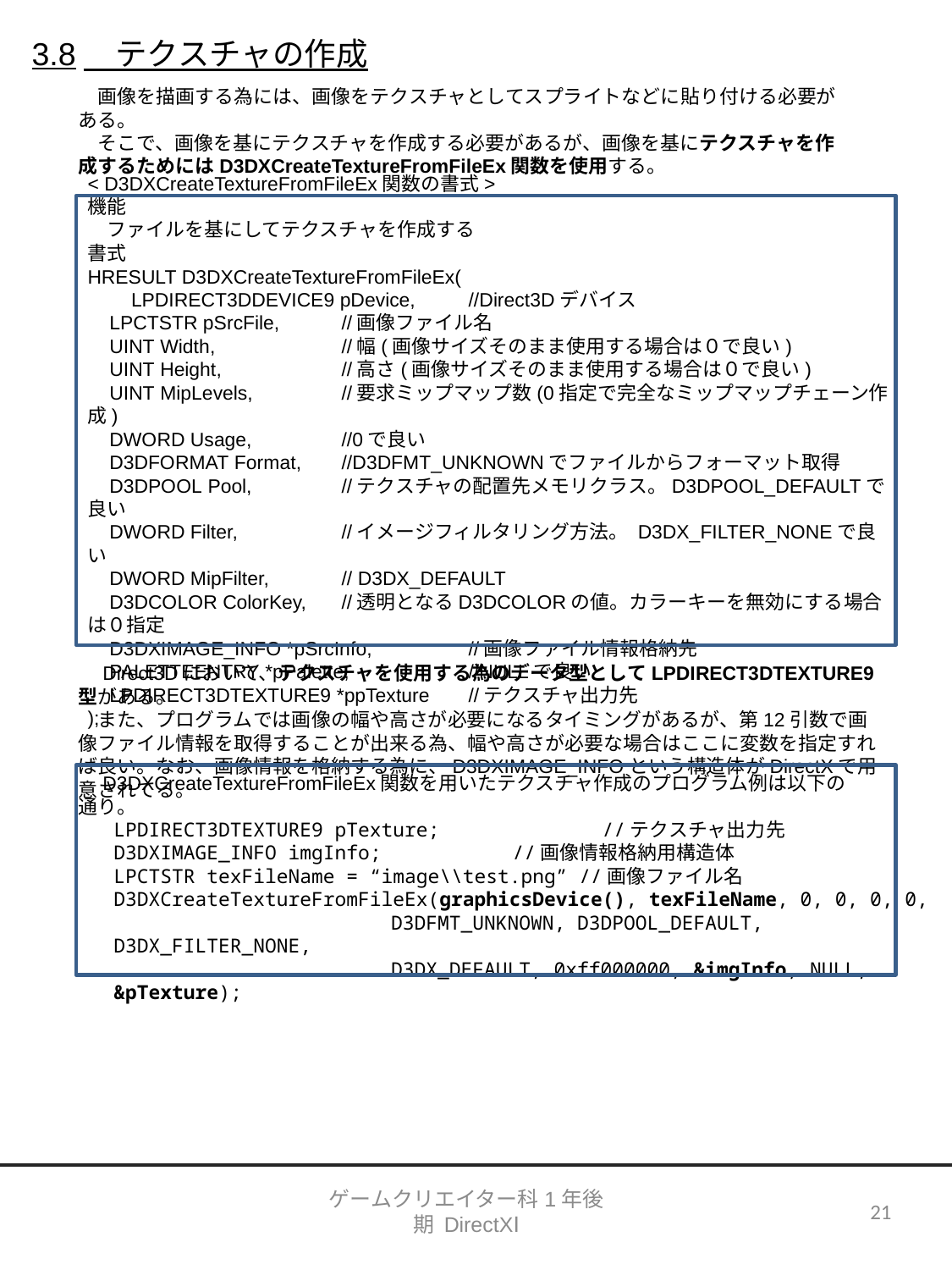

3.8　テクスチャの作成
　画像を描画する為には、画像をテクスチャとしてスプライトなどに貼り付ける必要がある。
　そこで、画像を基にテクスチャを作成する必要があるが、画像を基にテクスチャを作成するためにはD3DXCreateTextureFromFileEx関数を使用する。
< D3DXCreateTextureFromFileEx関数の書式>
機能
　ファイルを基にしてテクスチャを作成する
書式
HRESULT D3DXCreateTextureFromFileEx(
　　LPDIRECT3DDEVICE9 pDevice,	//Direct3Dデバイス
    LPCTSTR pSrcFile,	//画像ファイル名
    UINT Width,	//幅(画像サイズそのまま使用する場合は０で良い)
    UINT Height, 	//高さ(画像サイズそのまま使用する場合は０で良い)
    UINT MipLevels,	//要求ミップマップ数(0指定で完全なミップマップチェーン作成)
    DWORD Usage,　	//0で良い
    D3DFORMAT Format, 	//D3DFMT_UNKNOWNでファイルからフォーマット取得
    D3DPOOL Pool, 	//テクスチャの配置先メモリクラス。D3DPOOL_DEFAULTで良い
    DWORD Filter, 	//イメージフィルタリング方法。 D3DX_FILTER_NONEで良い
    DWORD MipFilter, 	// D3DX_DEFAULT
    D3DCOLOR ColorKey, 	//透明となるD3DCOLORの値。カラーキーを無効にする場合は０指定
    D3DXIMAGE_INFO *pSrcInfo, 	//画像ファイル情報格納先
    PALETTEENTRY *pPalette,　	//NULLで良い
    LPDIRECT3DTEXTURE9 *ppTexture　	//テクスチャ出力先
);

　Direct3Dにおいて、テクスチャを使用する為のデータ型としてLPDIRECT3DTEXTURE9型がある。
　また、プログラムでは画像の幅や高さが必要になるタイミングがあるが、第12引数で画像ファイル情報を取得することが出来る為、幅や高さが必要な場合はここに変数を指定すれば良い。なお、画像情報を格納する為に、D3DXIMAGE_INFOという構造体がDirectXで用意されてる。
　D3DXCreateTextureFromFileEx関数を用いたテクスチャ作成のプログラム例は以下の通り。

LPDIRECT3DTEXTURE9 pTexture;              //テクスチャ出力先
D3DXIMAGE_INFO imgInfo;　　　 	   //画像情報格納用構造体
LPCTSTR texFileName = “image\\test.png” //画像ファイル名
D3DXCreateTextureFromFileEx(graphicsDevice(), texFileName, 0, 0, 0, 0,
　　　　　　　　　　　　　　D3DFMT_UNKNOWN, D3DPOOL_DEFAULT, D3DX_FILTER_NONE,
　　　　　　　　　　　　　　D3DX_DEFAULT, 0xff000000, &imgInfo, NULL, &pTexture);
ゲームクリエイター科1年後期 DirectXⅠ
21